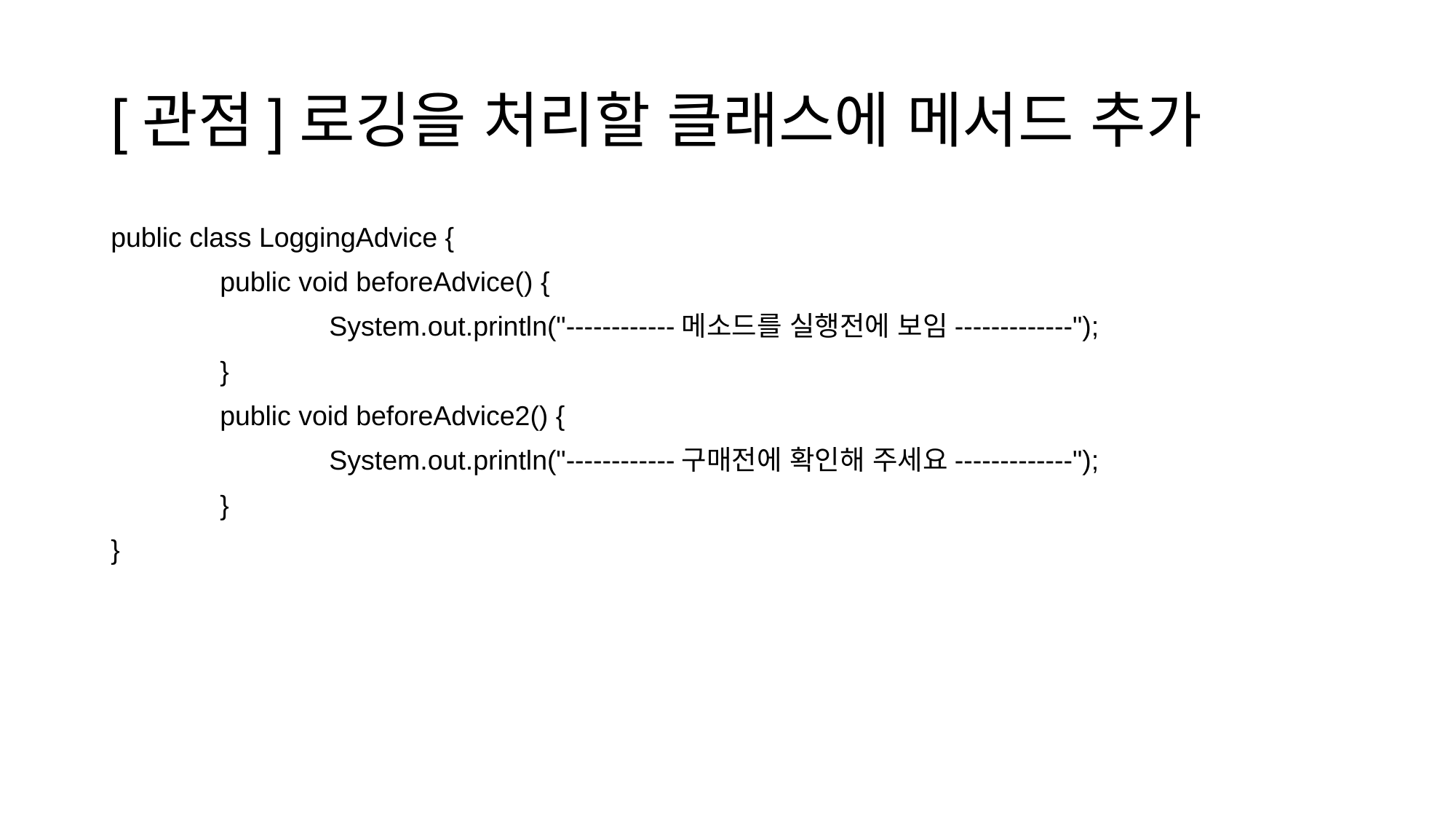

# [관점]로깅을 처리할 클래스에 메서드 추가
public class LoggingAdvice {
	public void beforeAdvice() {
		System.out.println("------------메소드를 실행전에 보임-------------");
	}
	public void beforeAdvice2() {
		System.out.println("------------구매전에 확인해 주세요-------------");
	}
}